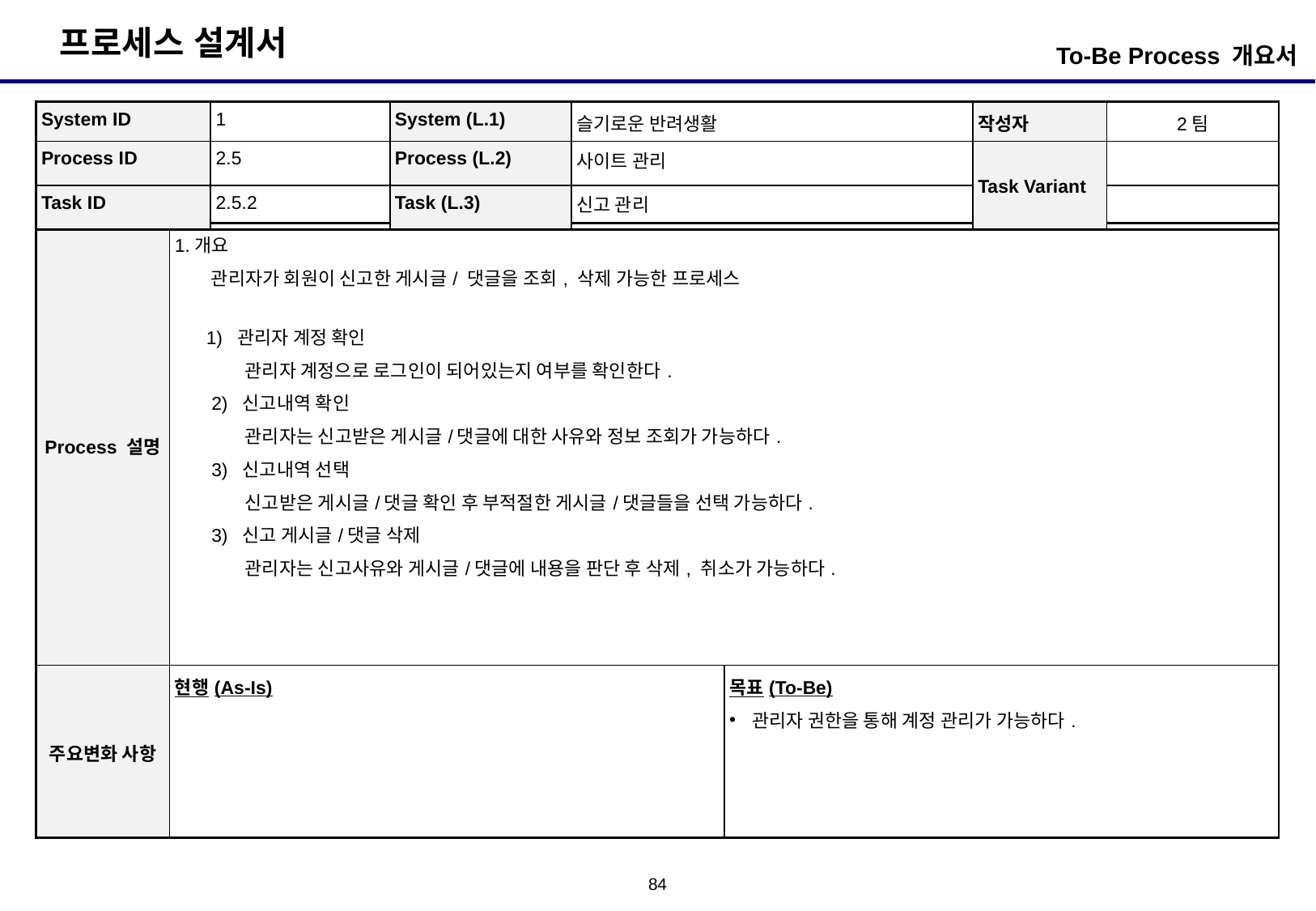

To-Be Process 개요서
| System ID | 1 | System (L.1) | 슬기로운 반려생활 | 작성자 | 2팀 |
| --- | --- | --- | --- | --- | --- |
| Process ID | 2.5 | Process (L.2) | 사이트 관리 | Task Variant |  |
| Task ID | 2.5.2 | Task (L.3) | 신고 관리 |  |  |
| Process 설명 | 1.개요 관리자가 회원이 신고한 게시글/ 댓글을 조회, 삭제 가능한 프로세스 1) 관리자 계정 확인 관리자 계정으로 로그인이 되어있는지 여부를 확인한다. 2) 신고내역 확인 관리자는 신고받은 게시글/댓글에 대한 사유와 정보 조회가 가능하다. 3) 신고내역 선택 신고받은 게시글/댓글 확인 후 부적절한 게시글/댓글들을 선택 가능하다. 3) 신고 게시글/댓글 삭제 관리자는 신고사유와 게시글/댓글에 내용을 판단 후 삭제, 취소가 가능하다. |  |
| --- | --- | --- |
| 주요변화 사항 | 현행(As-Is) | 목표(To-Be) 관리자 권한을 통해 계정 관리가 가능하다. |